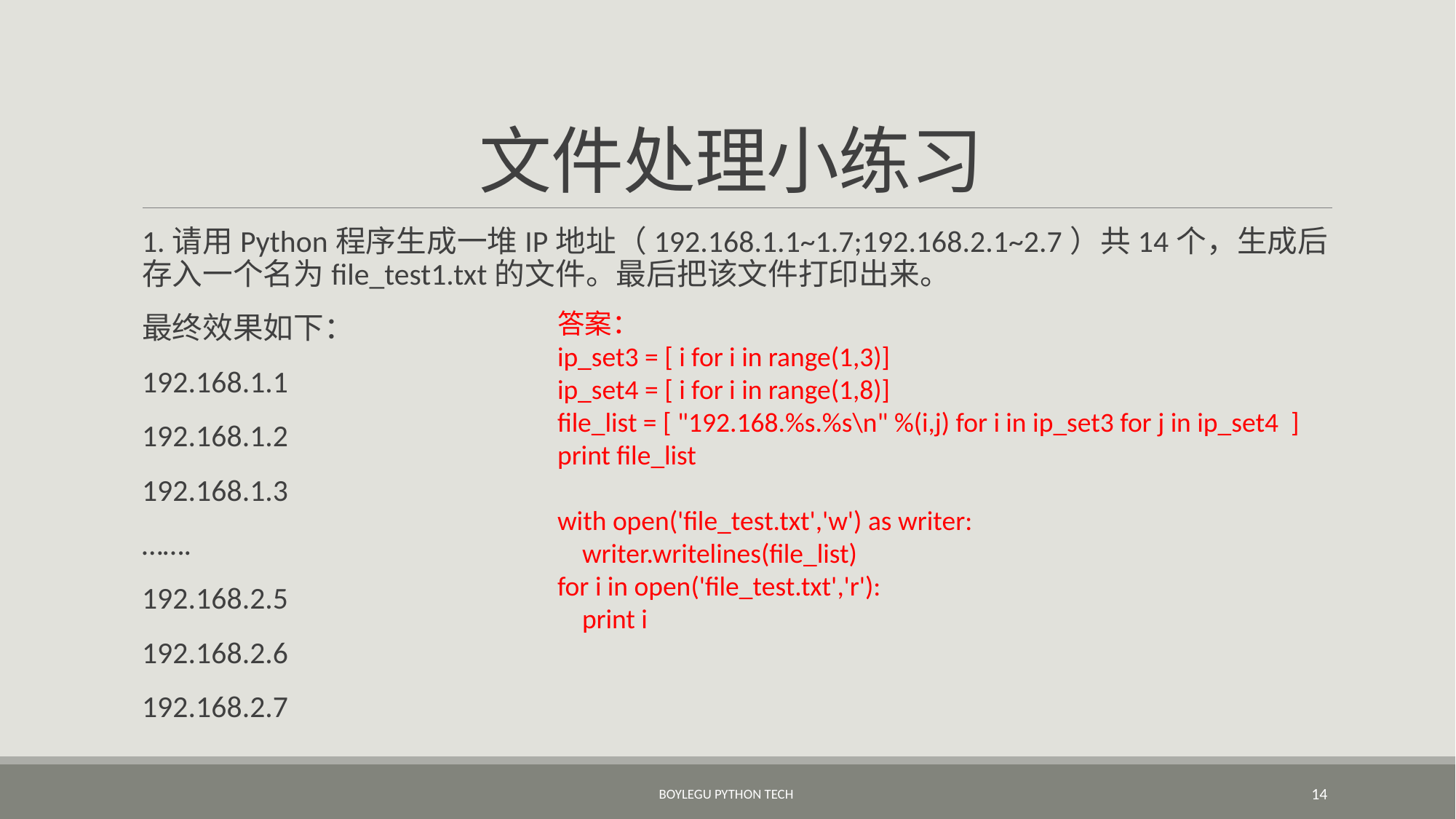

# 文件处理小练习
1.请用Python程序生成一堆IP地址（192.168.1.1~1.7;192.168.2.1~2.7）共14个，生成后存入一个名为file_test1.txt的文件。最后把该文件打印出来。
最终效果如下：
192.168.1.1
192.168.1.2
192.168.1.3
…….
192.168.2.5
192.168.2.6
192.168.2.7
答案：
ip_set3 = [ i for i in range(1,3)]
ip_set4 = [ i for i in range(1,8)]
file_list = [ "192.168.%s.%s\n" %(i,j) for i in ip_set3 for j in ip_set4  ]
print file_list

with open('file_test.txt','w') as writer:
    writer.writelines(file_list)
for i in open('file_test.txt','r'):
    print i
BoyleGu Python Tech
14